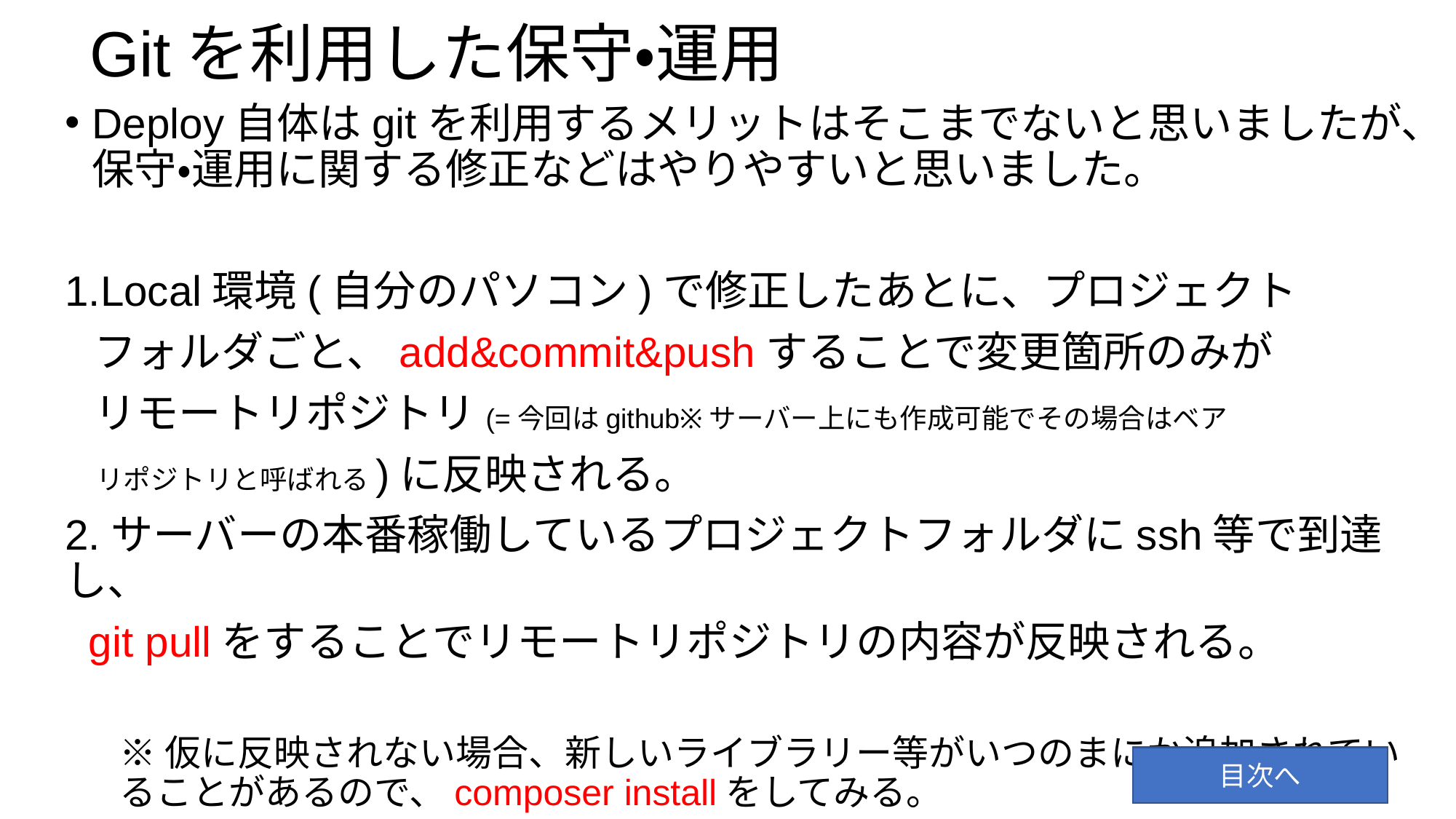

# Gitを利用した保守・運用
Deploy自体はgitを利用するメリットはそこまでないと思いましたが、保守・運用に関する修正などはやりやすいと思いました。

1.Local環境(自分のパソコン)で修正したあとに、プロジェクト
  フォルダごと、add&commit&pushすることで変更箇所のみが
  リモートリポジトリ(=今回はgithub※サーバー上にも作成可能でその場合はベア
    リポジトリと呼ばれる)に反映される。
2.サーバーの本番稼働しているプロジェクトフォルダにssh等で到達し、
  git pullをすることでリモートリポジトリの内容が反映される。

※仮に反映されない場合、新しいライブラリー等がいつのまにか追加されていることがあるので、composer installをしてみる。
目次へ